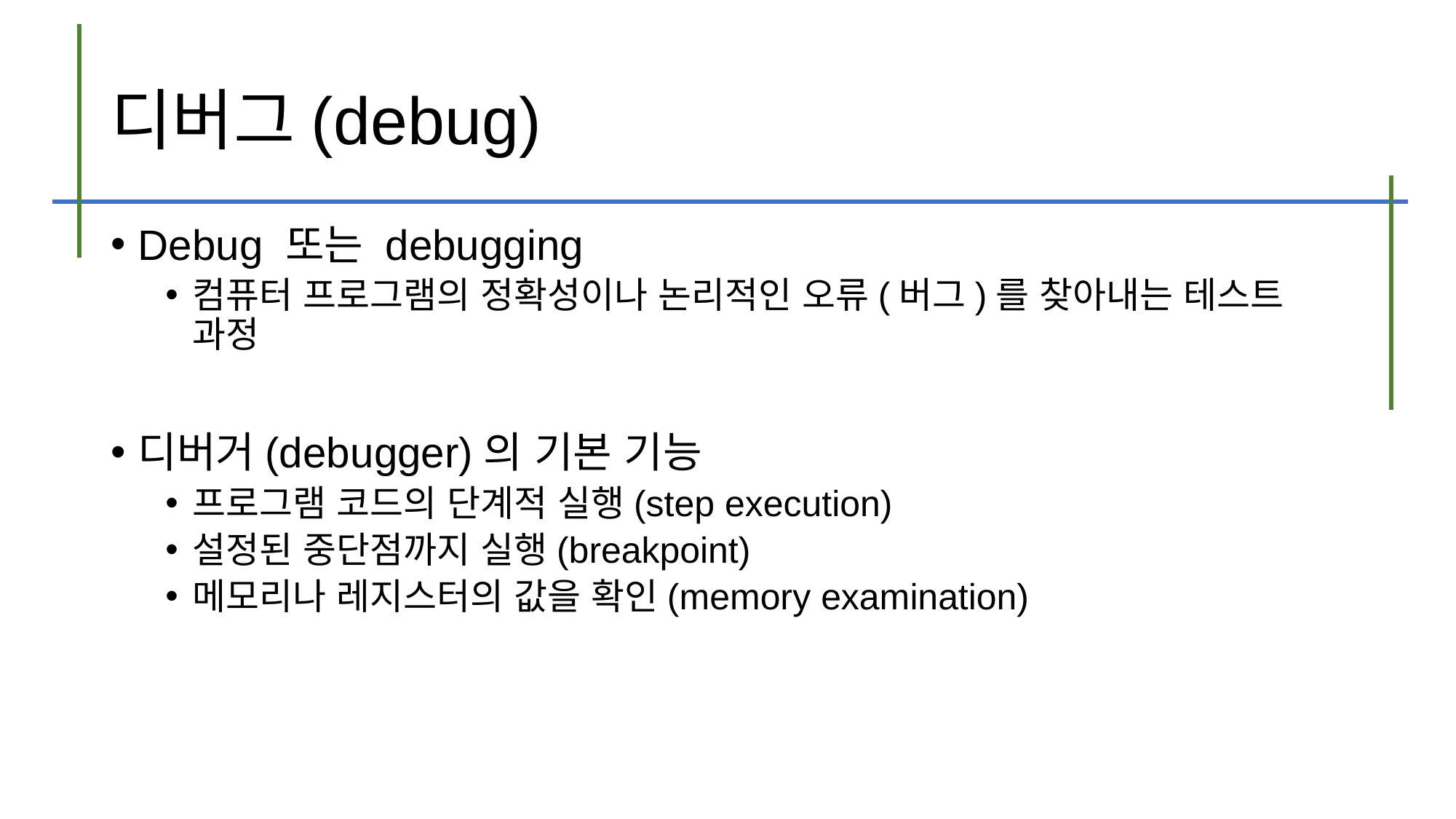

# 디버그(debug)
Debug 또는 debugging
컴퓨터 프로그램의 정확성이나 논리적인 오류(버그)를 찾아내는 테스트 과정

디버거(debugger)의 기본 기능
프로그램 코드의 단계적 실행(step execution)
설정된 중단점까지 실행(breakpoint)
메모리나 레지스터의 값을 확인(memory examination)